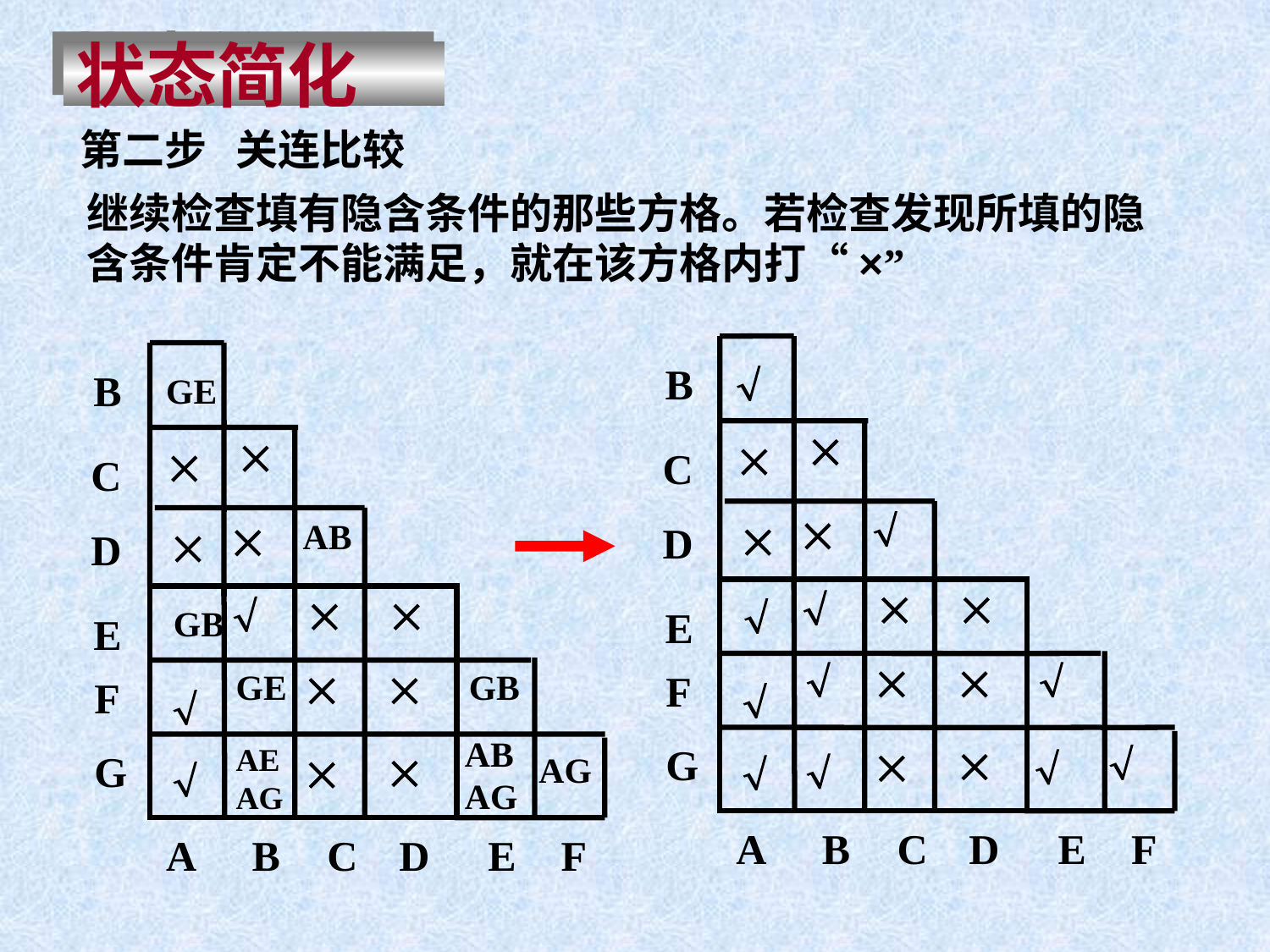

状态简化
第二步   关连比较
继续检查填有隐含条件的那些方格。若检查发现所填的隐含条件肯定不能满足，就在该方格内打“×”

B
C
D
E
F
G
√
B
C
D
E
F
G
GE
×
√
×
×
×
√
√
×
×
√
×
√
×
√
√
×
×
AB
×
×
√
×
×
GE
GB
AB
AG
AE
AG
×
×
AG
×
×
×
×

√
GB
√
√
√
√
A
B
C
D
E
F
A
B
C
D
E
F